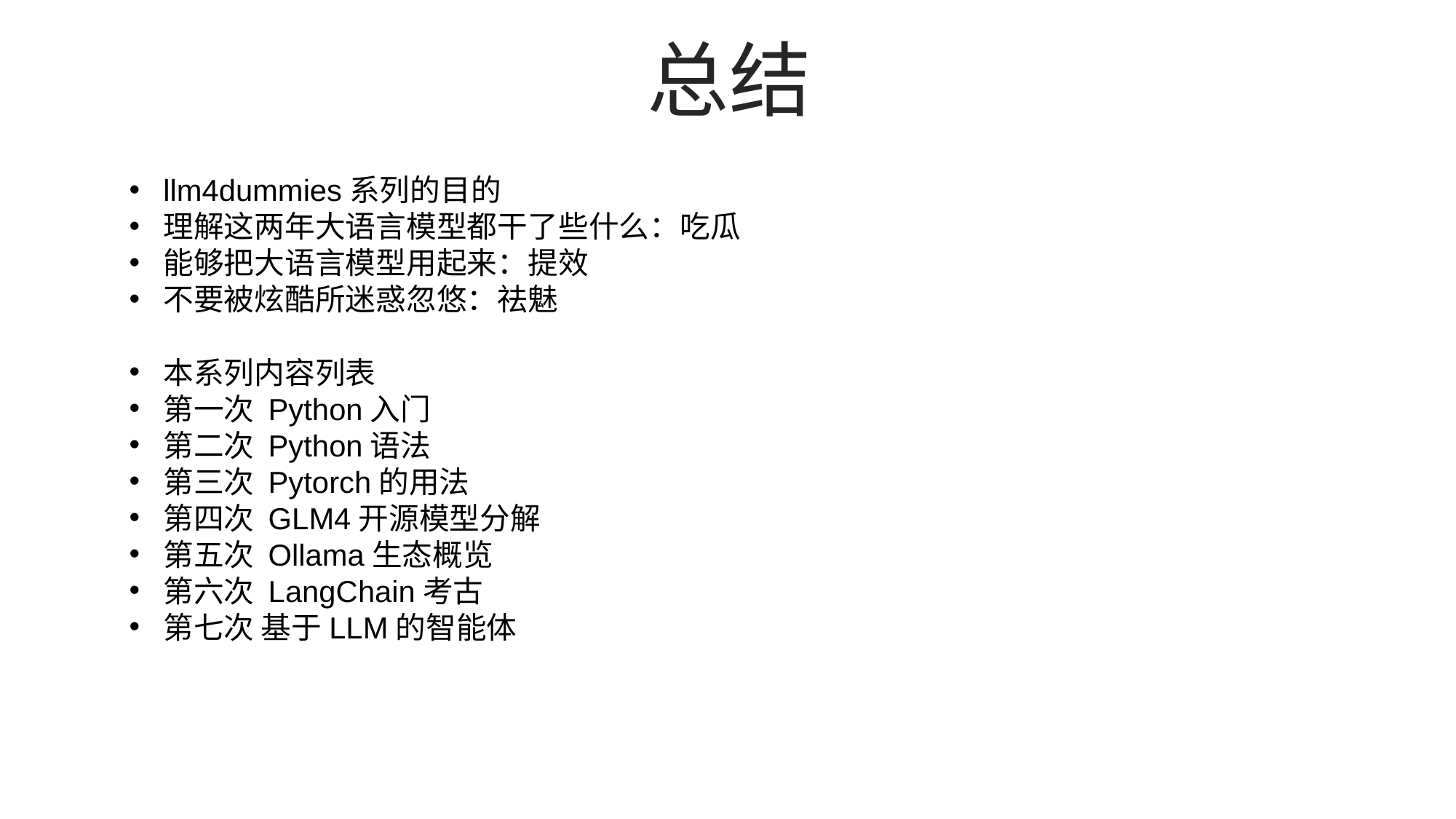

总结
llm4dummies系列的目的
理解这两年大语言模型都干了些什么：吃瓜
能够把大语言模型用起来：提效
不要被炫酷所迷惑忽悠：祛魅

本系列内容列表
第一次 Python入门
第二次 Python语法
第三次 Pytorch的用法
第四次 GLM4开源模型分解
第五次 Ollama生态概览
第六次 LangChain考古
第七次 基于LLM的智能体